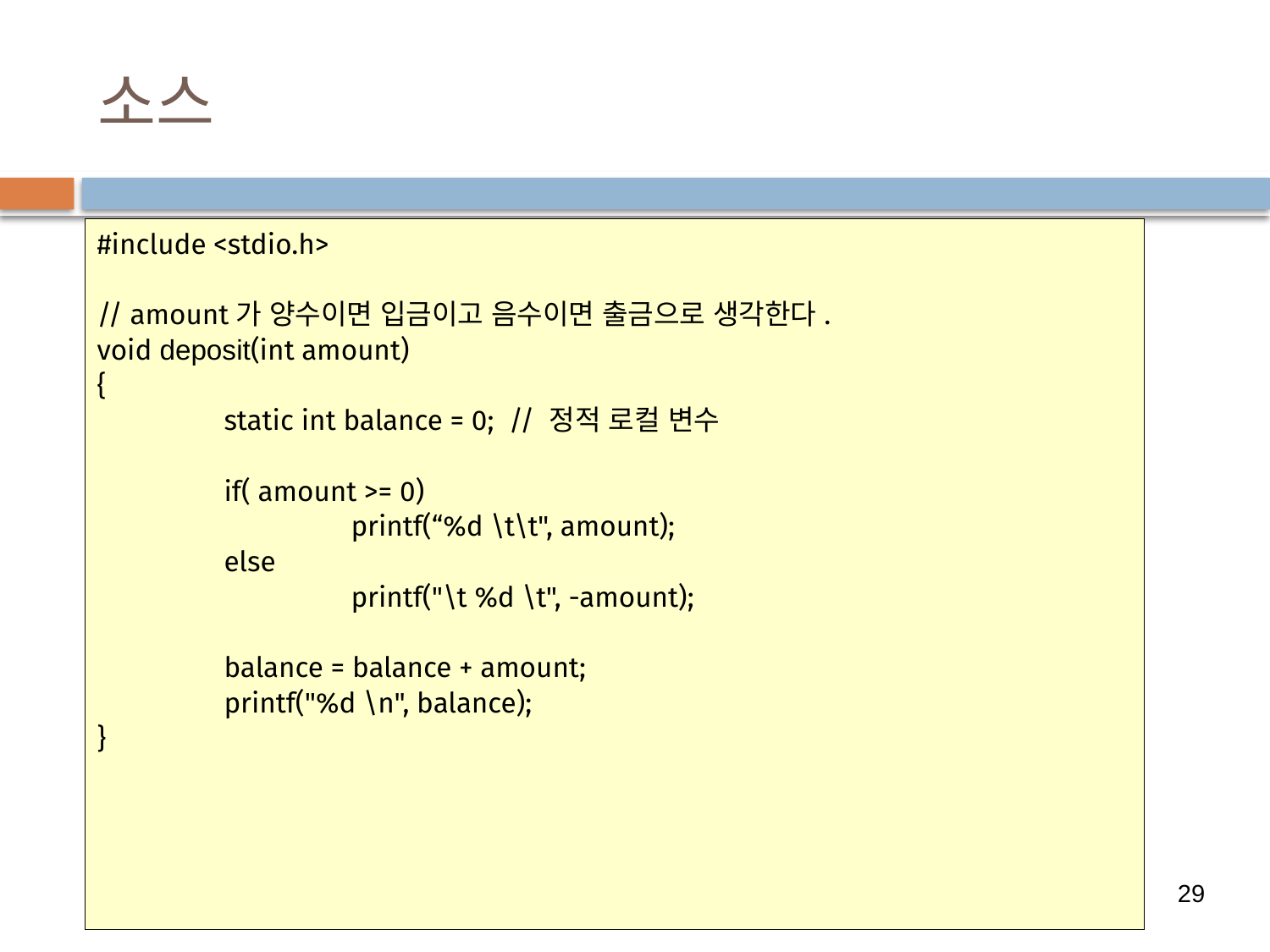

# 소스
#include <stdio.h>

// amount가 양수이면 입금이고 음수이면 출금으로 생각한다.
void deposit(int amount)
{
	static int balance = 0;  // 정적 로컬 변수

	if( amount >= 0)
		printf(“%d \t\t", amount);
	else
		printf("\t %d \t", -amount);

	balance = balance + amount;
	printf("%d \n", balance);
}

29